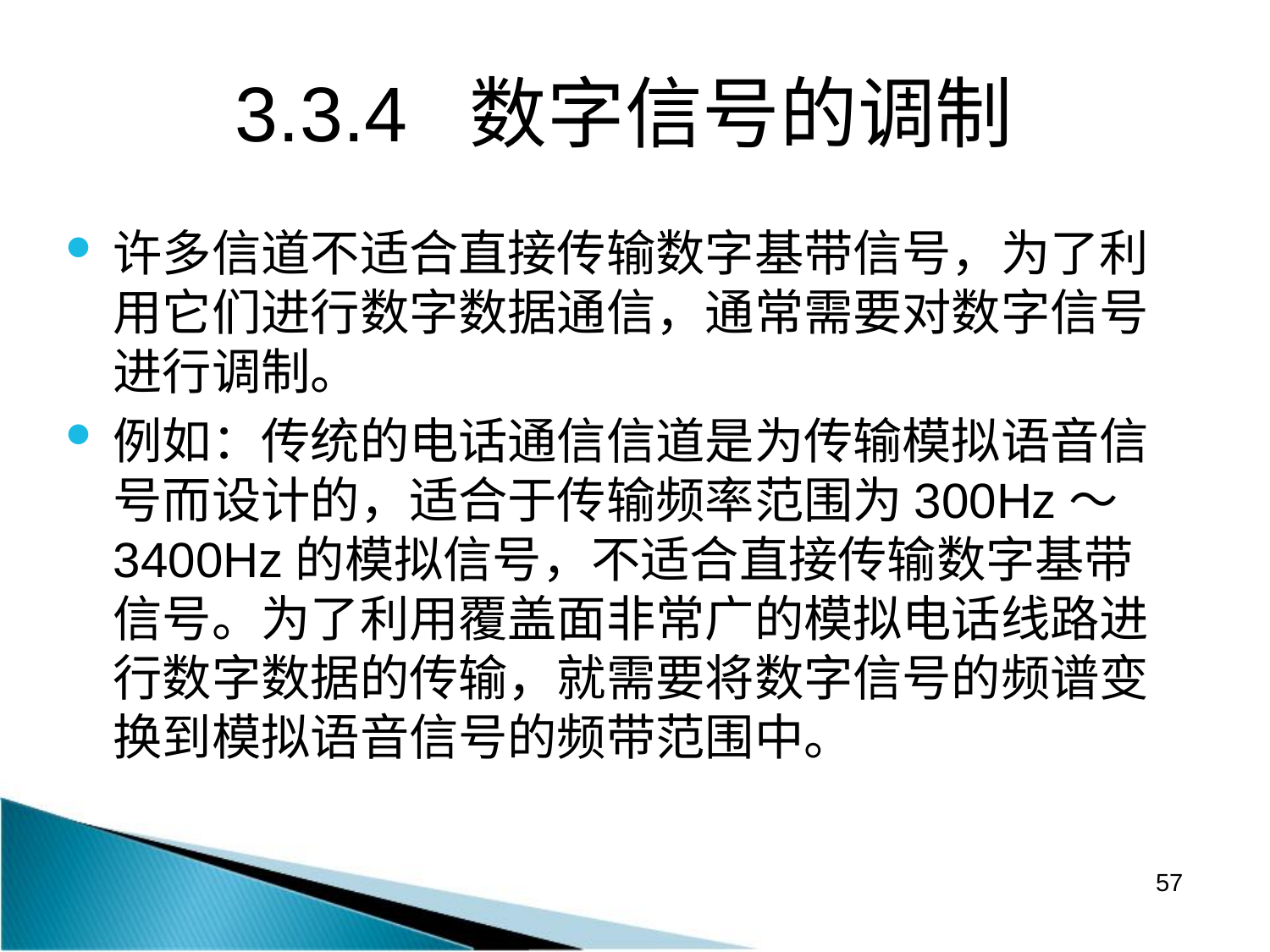

# 3.3.4  数字信号的调制
许多信道不适合直接传输数字基带信号，为了利用它们进行数字数据通信，通常需要对数字信号进行调制。
例如：传统的电话通信信道是为传输模拟语音信号而设计的，适合于传输频率范围为300Hz～3400Hz的模拟信号，不适合直接传输数字基带信号。为了利用覆盖面非常广的模拟电话线路进行数字数据的传输，就需要将数字信号的频谱变换到模拟语音信号的频带范围中。
57